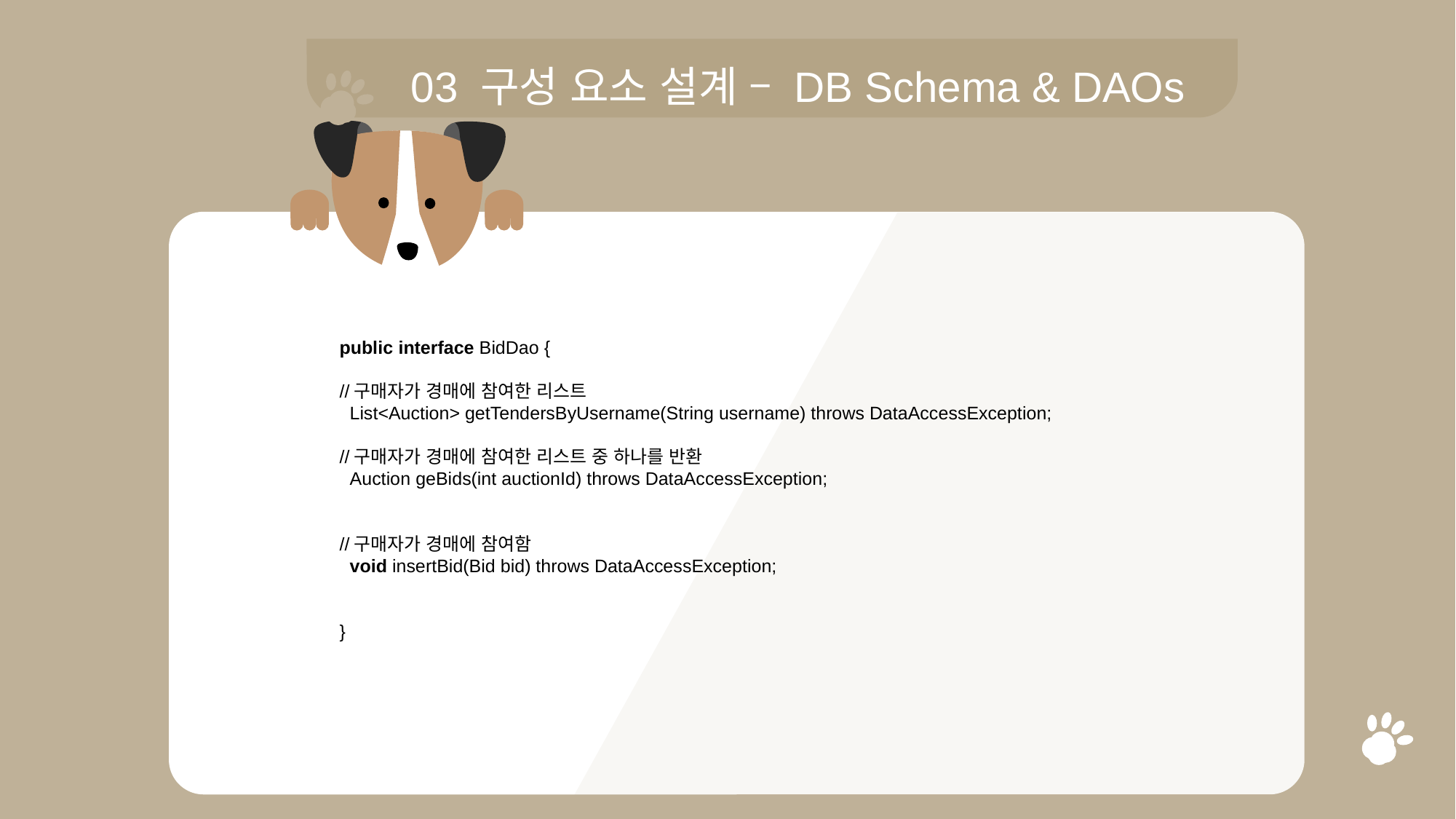

03 구성 요소 설계 – DB Schema & DAOs

public interface BidDao {

//구매자가 경매에 참여한 리스트
  List<Auction> getTendersByUsername(String username) throws DataAccessException;

//구매자가 경매에 참여한 리스트 중 하나를 반환
  Auction geBids(int auctionId) throws DataAccessException;

//구매자가 경매에 참여함
  void insertBid(Bid bid) throws DataAccessException;

}